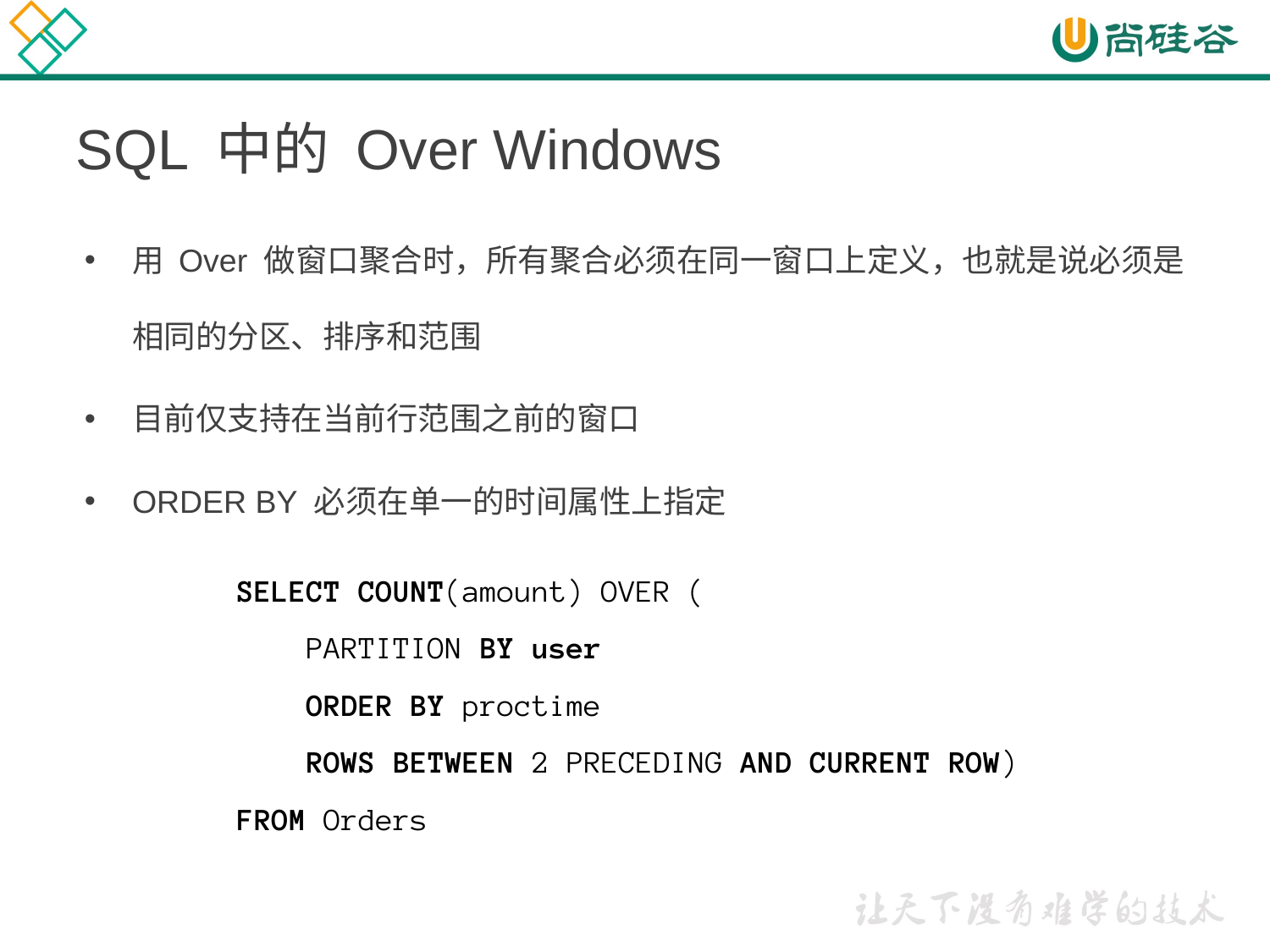

SQL 中的 Over Windows
用 Over 做窗口聚合时，所有聚合必须在同一窗口上定义，也就是说必须是相同的分区、排序和范围
目前仅支持在当前行范围之前的窗口
ORDER BY 必须在单一的时间属性上指定
SELECT COUNT(amount) OVER (
    PARTITION BY user
    ORDER BY proctime
    ROWS BETWEEN 2 PRECEDING AND CURRENT ROW)
FROM Orders